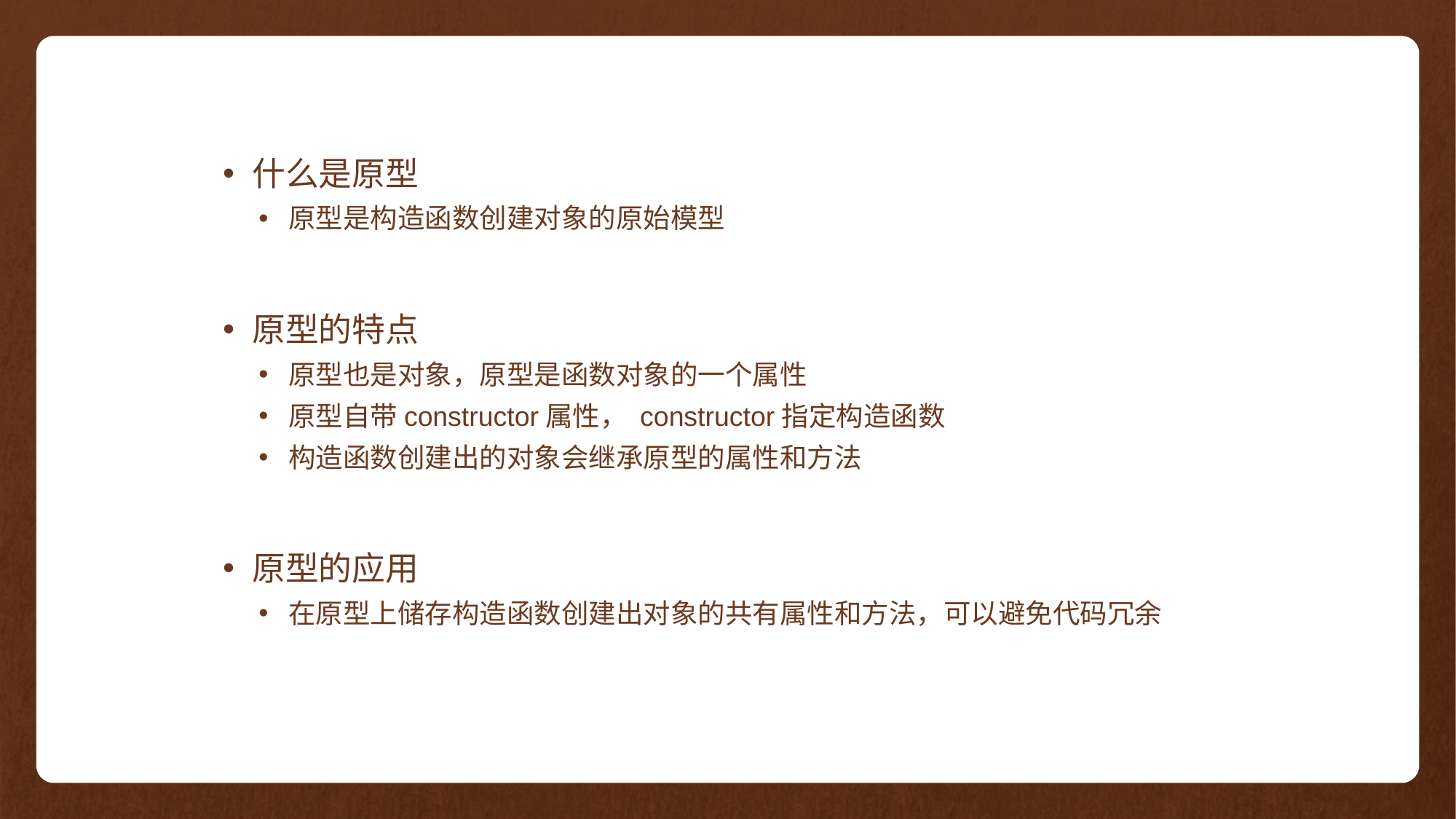

什么是原型
原型是构造函数创建对象的原始模型

原型的特点
原型也是对象，原型是函数对象的一个属性
原型自带constructor属性， constructor指定构造函数
构造函数创建出的对象会继承原型的属性和方法

原型的应用
在原型上储存构造函数创建出对象的共有属性和方法，可以避免代码冗余